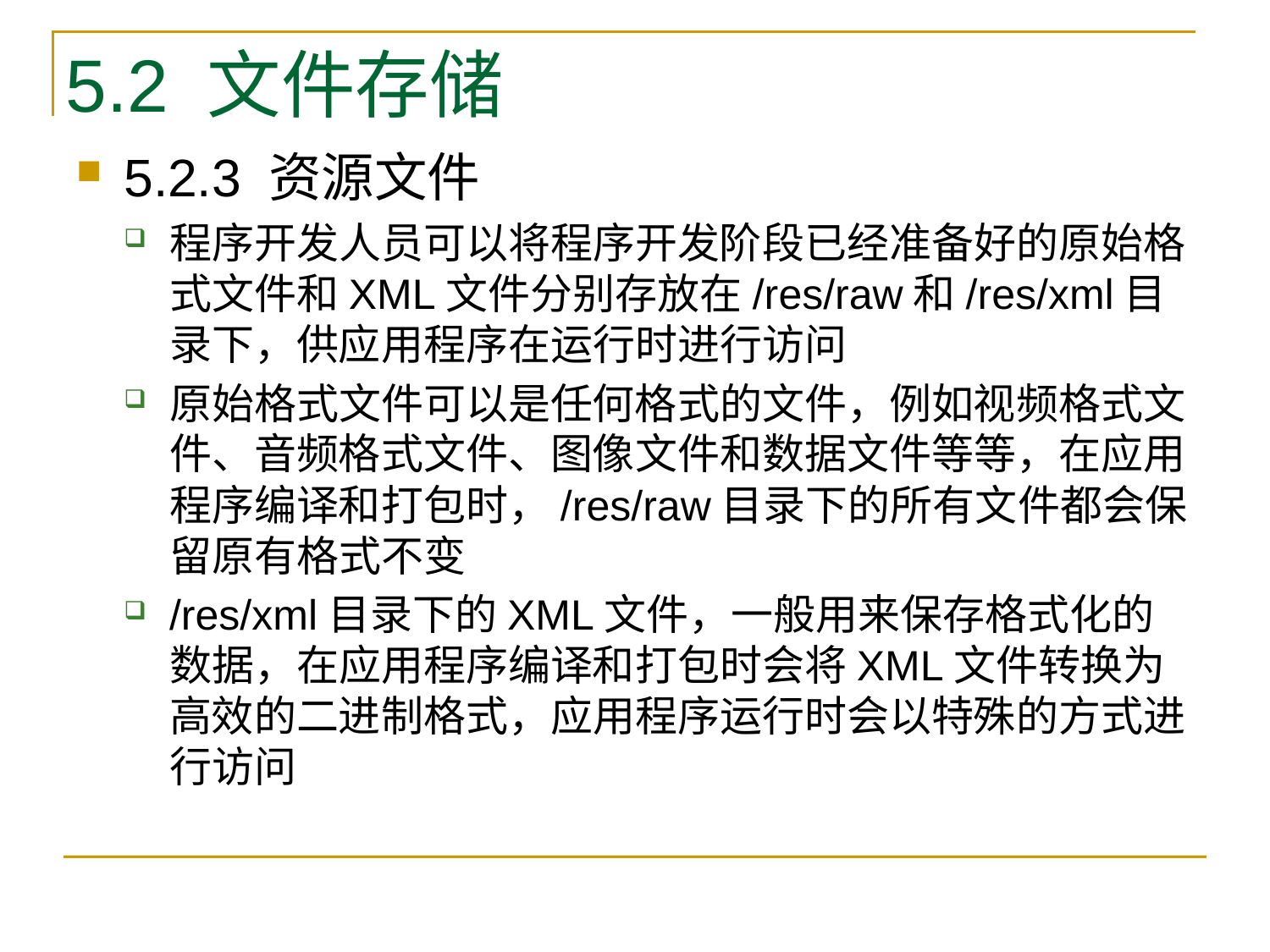

# 5.2 文件存储
5.2.3 资源文件
程序开发人员可以将程序开发阶段已经准备好的原始格式文件和XML文件分别存放在/res/raw和/res/xml目录下，供应用程序在运行时进行访问
原始格式文件可以是任何格式的文件，例如视频格式文件、音频格式文件、图像文件和数据文件等等，在应用程序编译和打包时，/res/raw目录下的所有文件都会保留原有格式不变
/res/xml目录下的XML文件，一般用来保存格式化的数据，在应用程序编译和打包时会将XML文件转换为高效的二进制格式，应用程序运行时会以特殊的方式进行访问